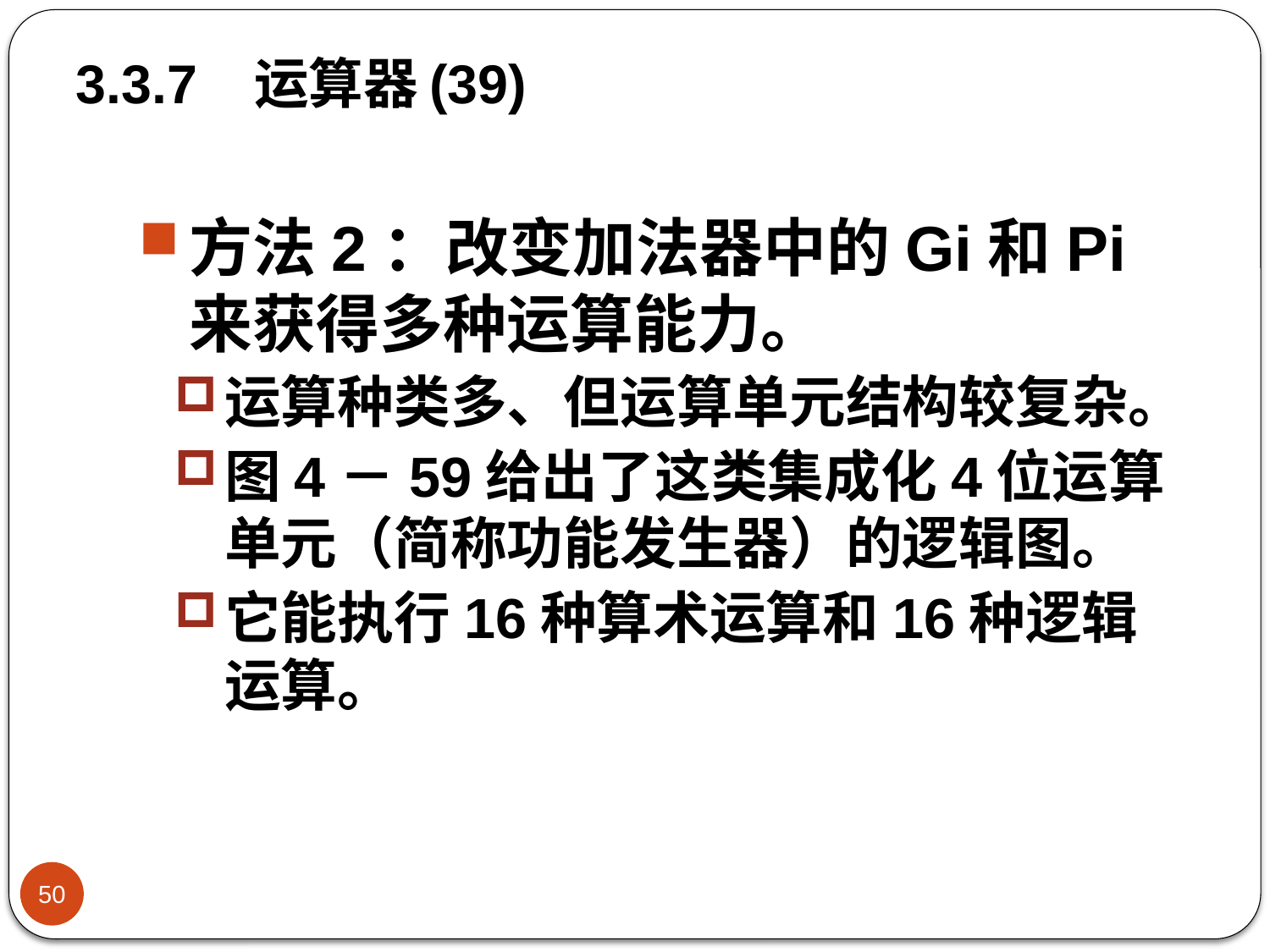

# 3.3.7   运算器(39)
方法2：改变加法器中的Gi和Pi来获得多种运算能力。
运算种类多、但运算单元结构较复杂。
图4－59给出了这类集成化4位运算单元（简称功能发生器）的逻辑图。
它能执行16种算术运算和16种逻辑运算。

50